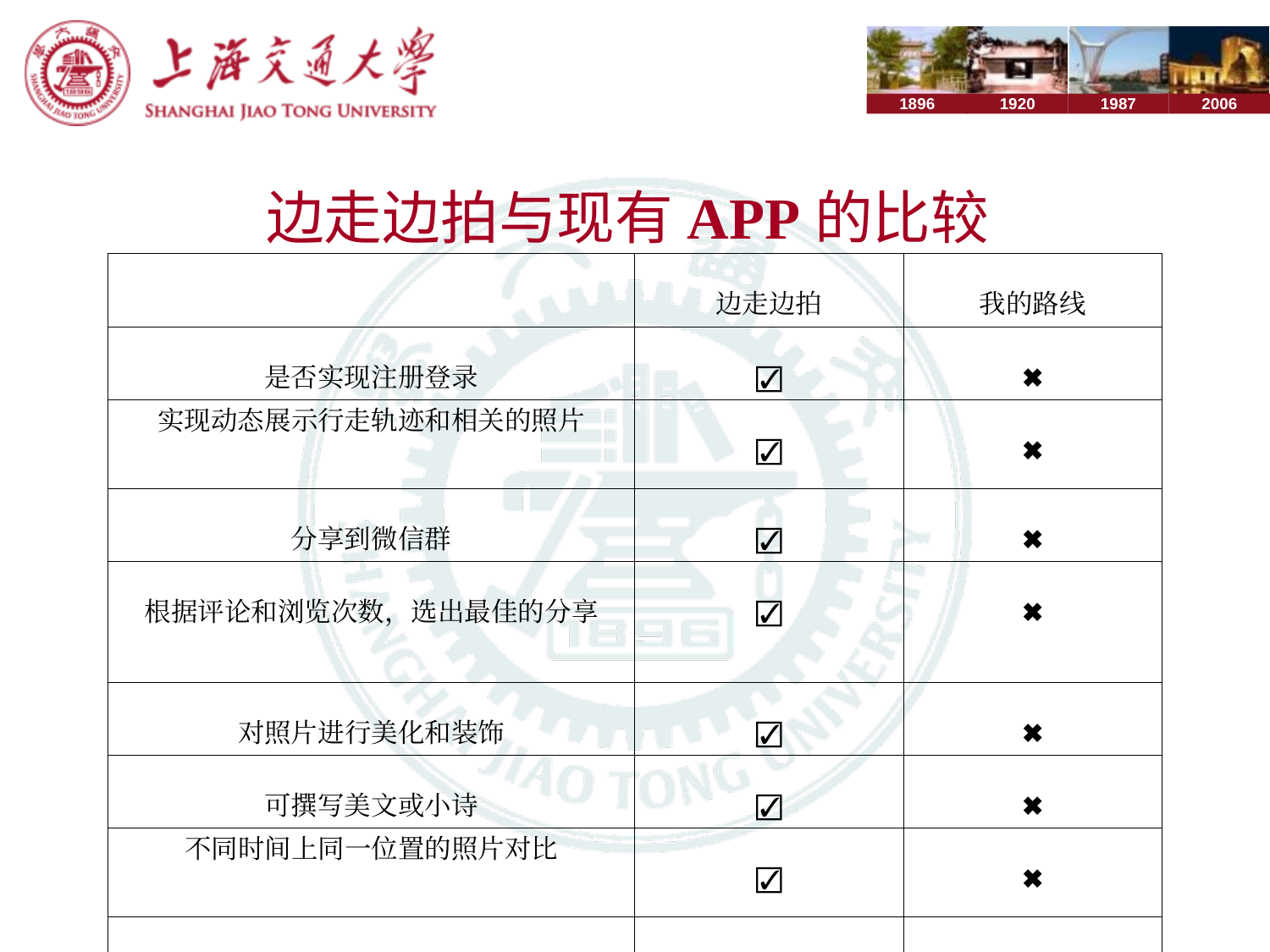

边走边拍与现有APP的比较
|  | 边走边拍 | 我的路线 |
| --- | --- | --- |
| 是否实现注册登录 | ☑️ | ✖️ |
| 实现动态展示行走轨迹和相关的照片 | ☑️ | ✖️ |
| 分享到微信群 | ☑️ | ✖️ |
| 根据评论和浏览次数，选出最佳的分享 | ☑️ | ✖️ |
| 对照片进行美化和装饰 | ☑️ | ✖️ |
| 可撰写美文或小诗 | ☑️ | ✖️ |
| 不同时间上同一位置的照片对比 | ☑️ | ✖️ |
| 支持两种手机操作系统 | ☑️ | ✖️ |